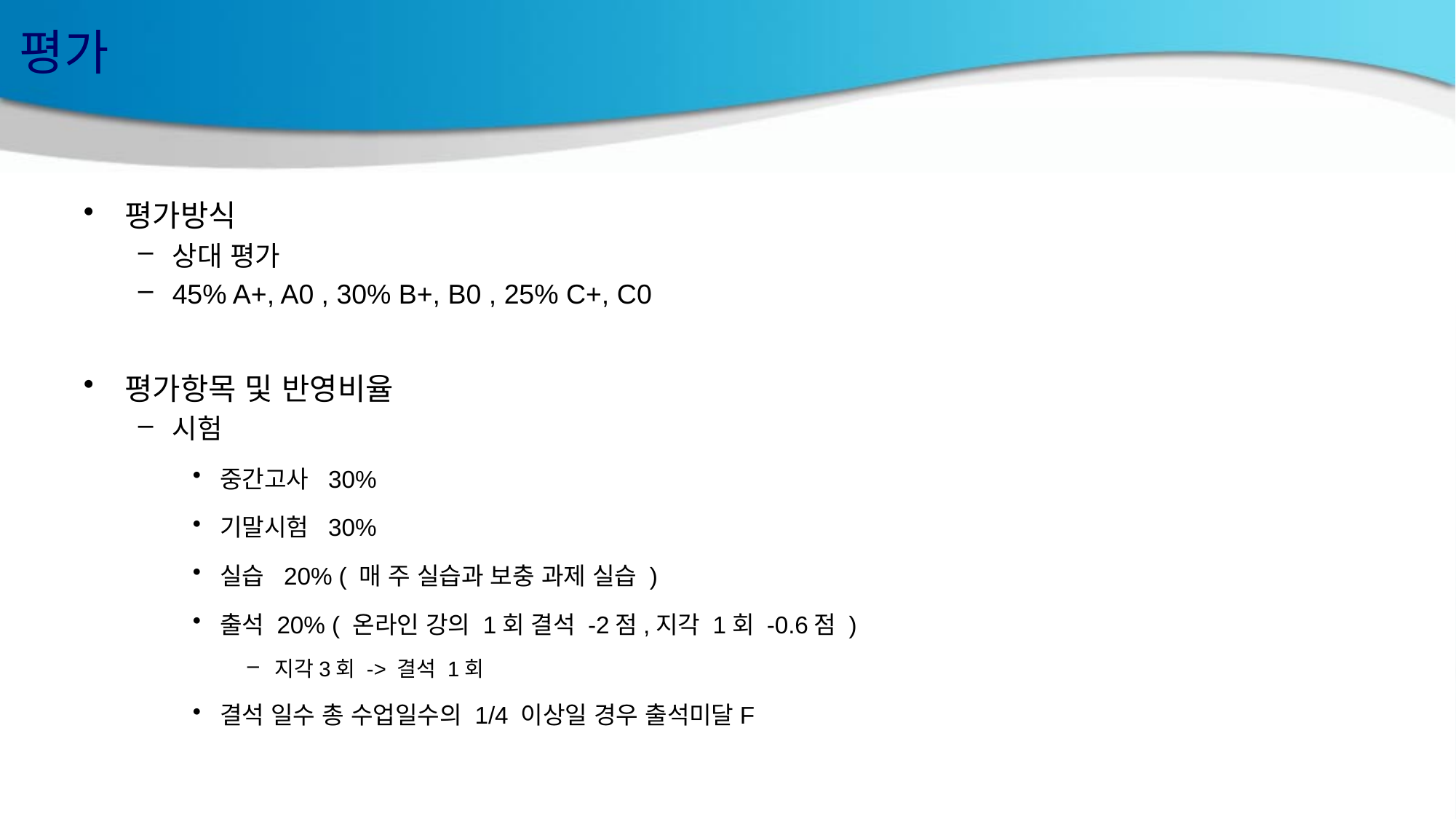

# 평가
평가방식
상대 평가
45% A+, A0 , 30% B+, B0 , 25% C+, C0

평가항목 및 반영비율
시험
중간고사  30%
기말시험  30%
실습  20% ( 매 주 실습과 보충 과제 실습 )
출석 20% ( 온라인 강의 1회 결석 -2점,지각 1회 -0.6점 )
지각3회 -> 결석 1회
결석 일수 총 수업일수의 1/4 이상일 경우 출석미달F